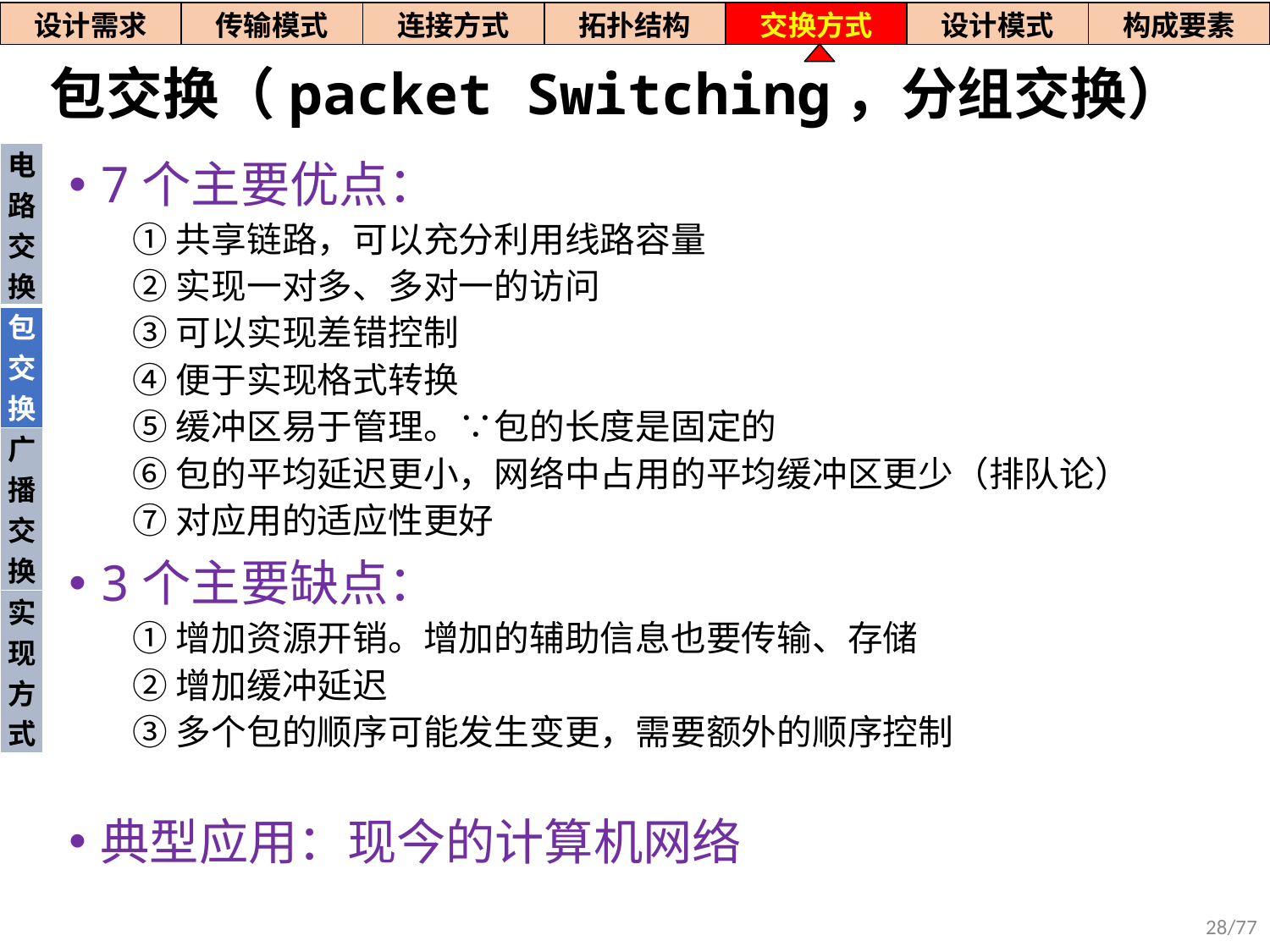

| 设计需求 | 传输模式 | 连接方式 | 拓扑结构 | 交换方式 | 设计模式 | 构成要素 |
| --- | --- | --- | --- | --- | --- | --- |

# 包交换（packet Switching，分组交换）
| 电路交换 |
| --- |
| 包交换 |
| 广播交换 |
| 实现方式 |
7个主要优点：
①共享链路，可以充分利用线路容量
②实现一对多、多对一的访问
③可以实现差错控制
④便于实现格式转换
⑤缓冲区易于管理。∵包的长度是固定的
⑥包的平均延迟更小，网络中占用的平均缓冲区更少（排队论）
⑦对应用的适应性更好
3个主要缺点：
①增加资源开销。增加的辅助信息也要传输、存储
②增加缓冲延迟
③多个包的顺序可能发生变更，需要额外的顺序控制

典型应用：现今的计算机网络

28/77